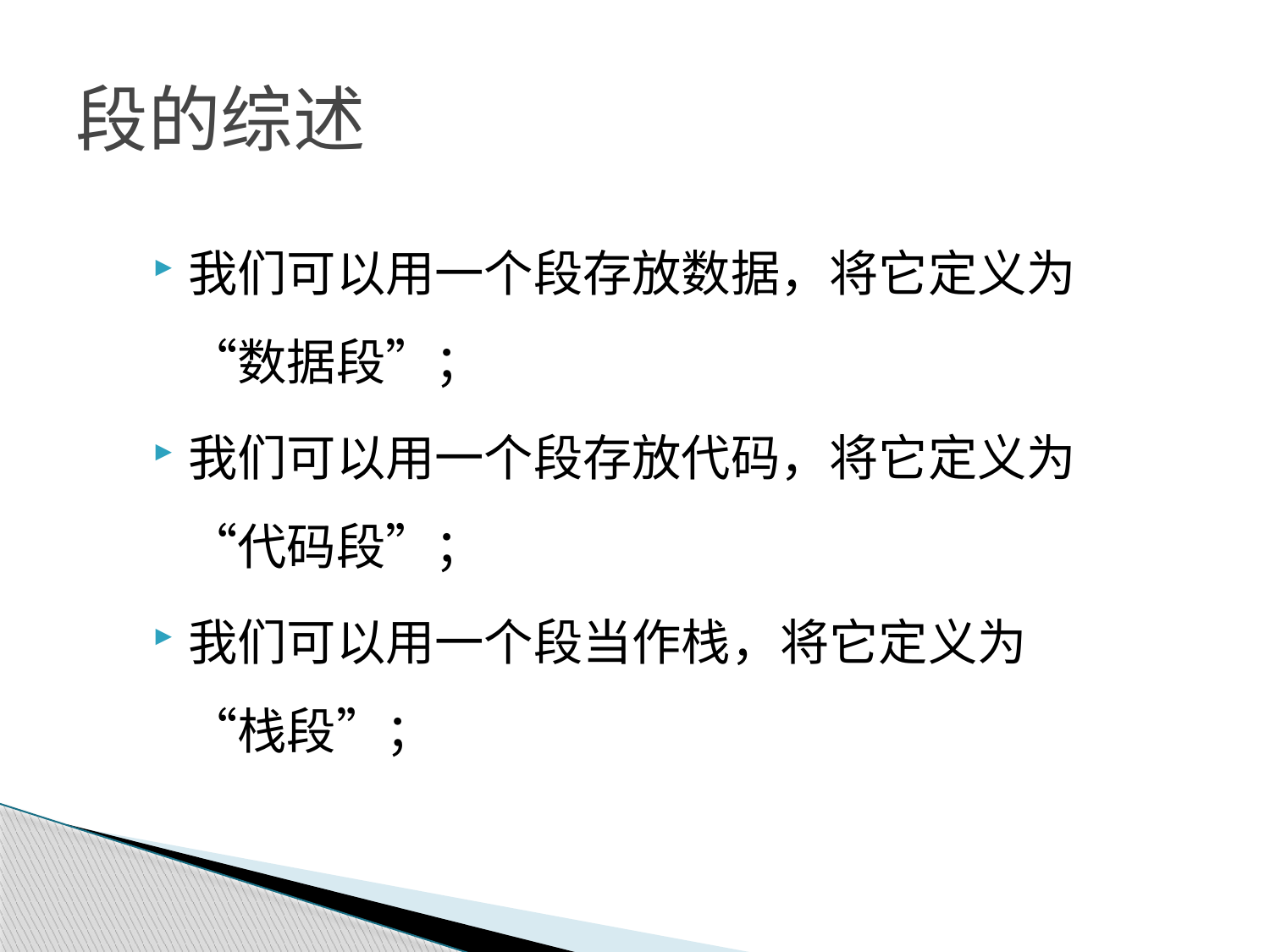

# 段的综述
我们可以用一个段存放数据，将它定义为“数据段”；
我们可以用一个段存放代码，将它定义为“代码段”；
我们可以用一个段当作栈，将它定义为“栈段”；